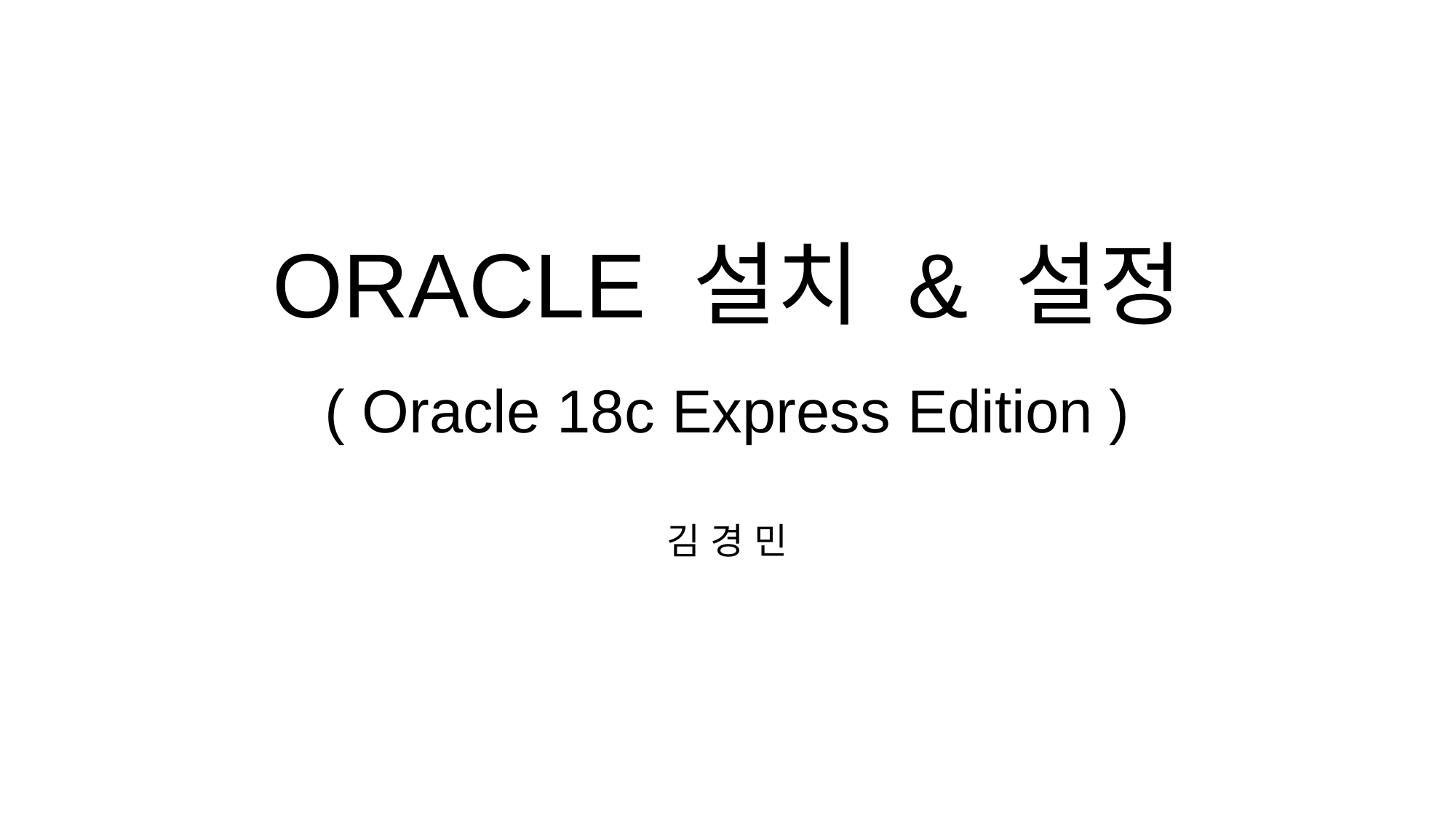

# ORACLE 설치 & 설정 ( Oracle 18c Express Edition )

김 경 민